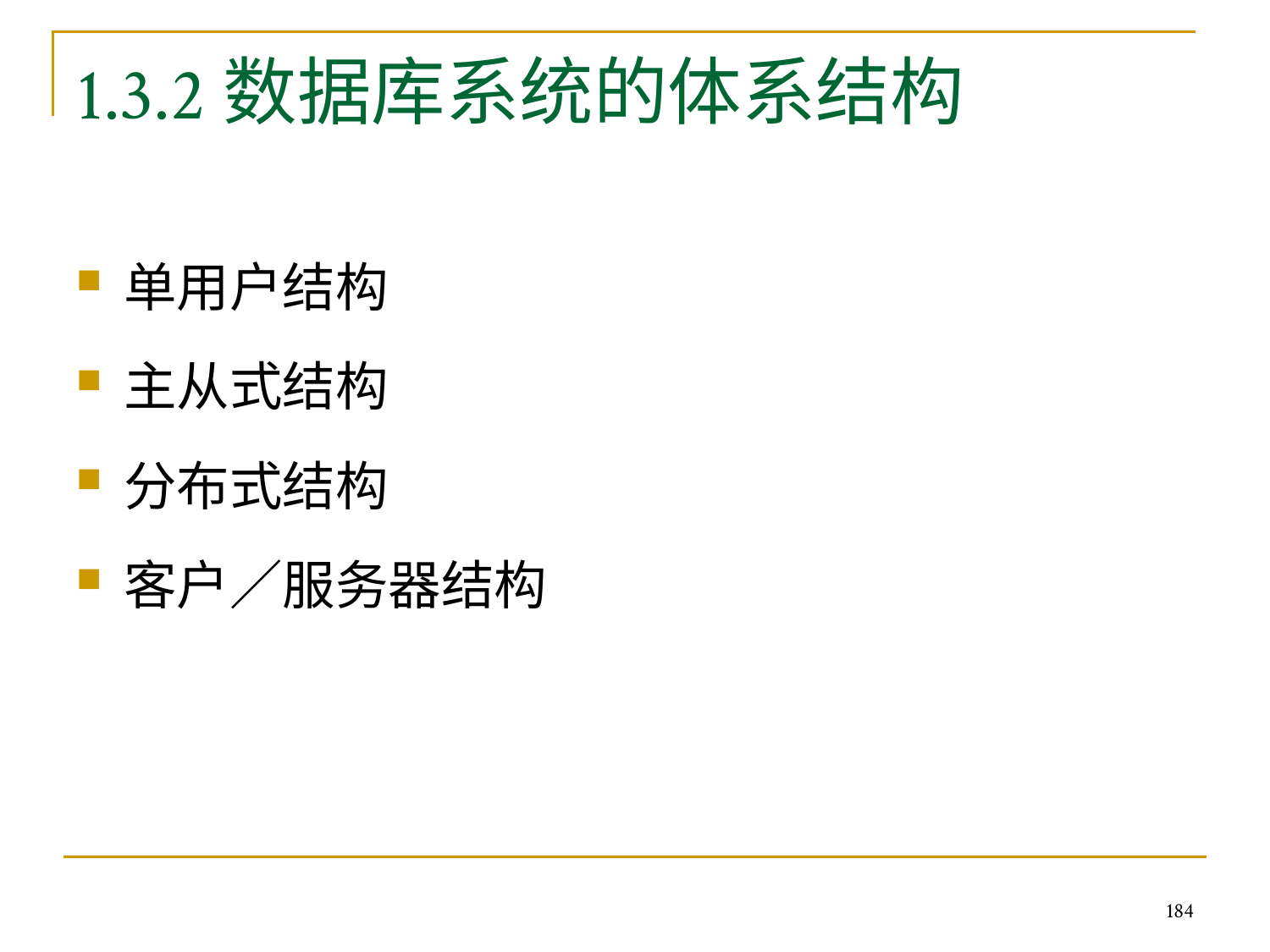

# 1.3.2数据库系统的体系结构
单用户结构
主从式结构
分布式结构
客户／服务器结构
184